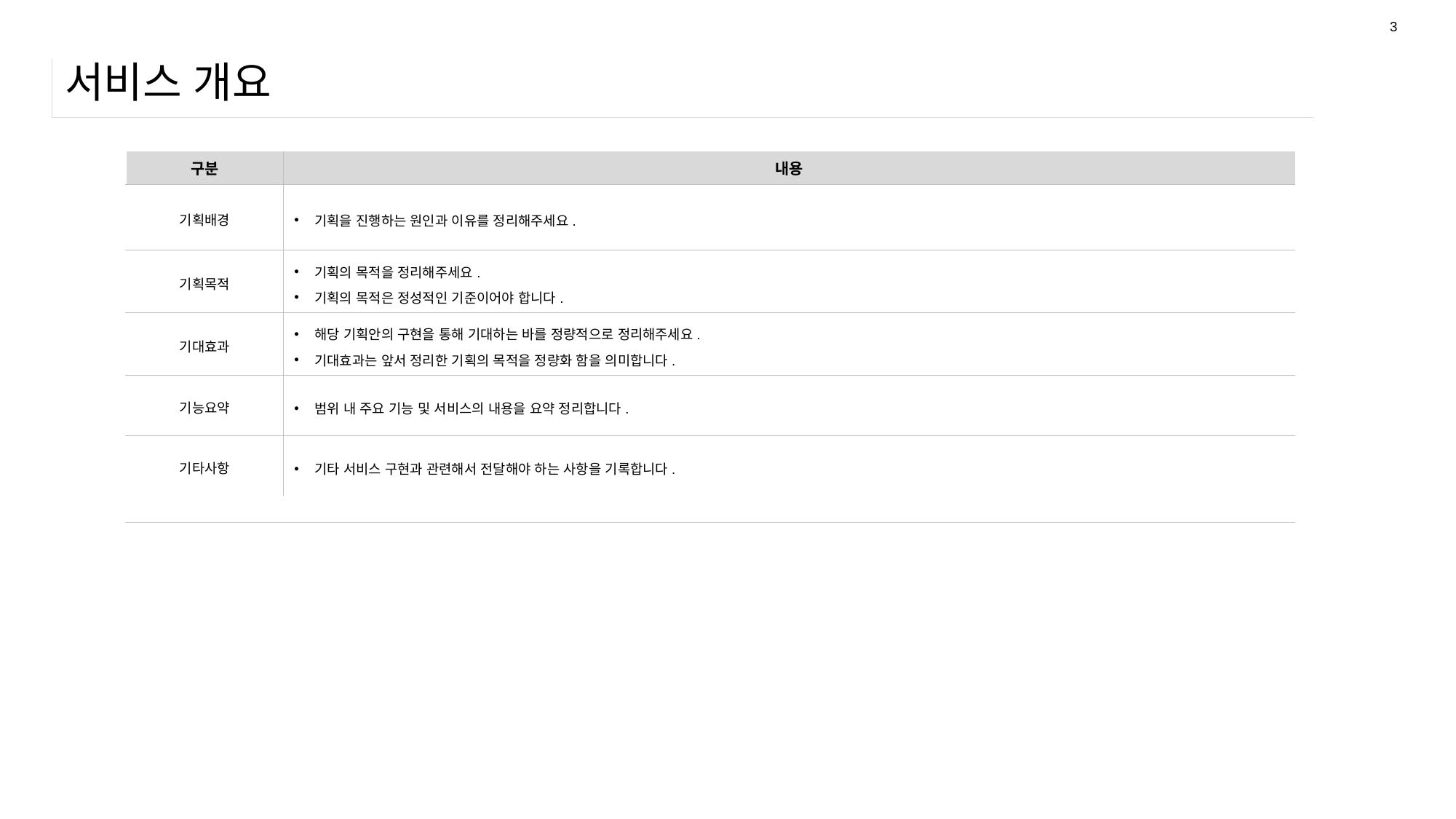

3
# 서비스 개요
| 구분 | 내용 |
| --- | --- |
| 기획배경 | 기획을 진행하는 원인과 이유를 정리해주세요. |
| 기획목적 | 기획의 목적을 정리해주세요. 기획의 목적은 정성적인 기준이어야 합니다. |
| 기대효과 | 해당 기획안의 구현을 통해 기대하는 바를 정량적으로 정리해주세요. 기대효과는 앞서 정리한 기획의 목적을 정량화 함을 의미합니다. |
| 기능요약 | 범위 내 주요 기능 및 서비스의 내용을 요약 정리합니다. |
| 기타사항 | 기타 서비스 구현과 관련해서 전달해야 하는 사항을 기록합니다. |
|  |  |